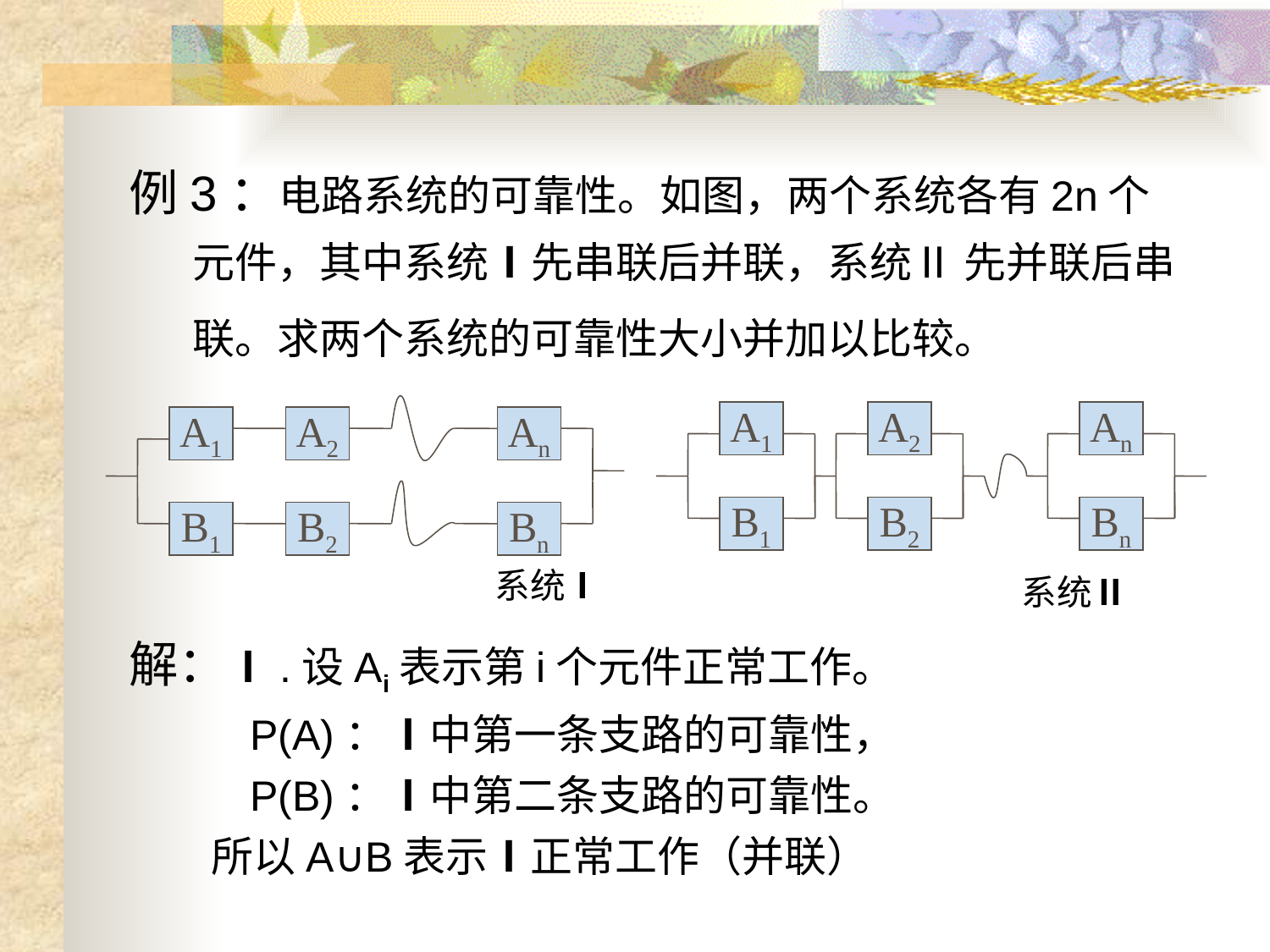

例3：电路系统的可靠性。如图，两个系统各有2n个元件，其中系统Ⅰ先串联后并联，系统Ⅱ 先并联后串联。求两个系统的可靠性大小并加以比较。

A1
A2
An

B1
B2
Bn

A1
A2
An

B1
B2
Bn

系统Ⅱ
系统Ⅰ
解：Ⅰ.设Ai表示第i个元件正常工作。
     P(A)：Ⅰ中第一条支路的可靠性，
     P(B)：Ⅰ中第二条支路的可靠性。
  所以A∪B表示Ⅰ正常工作（并联）